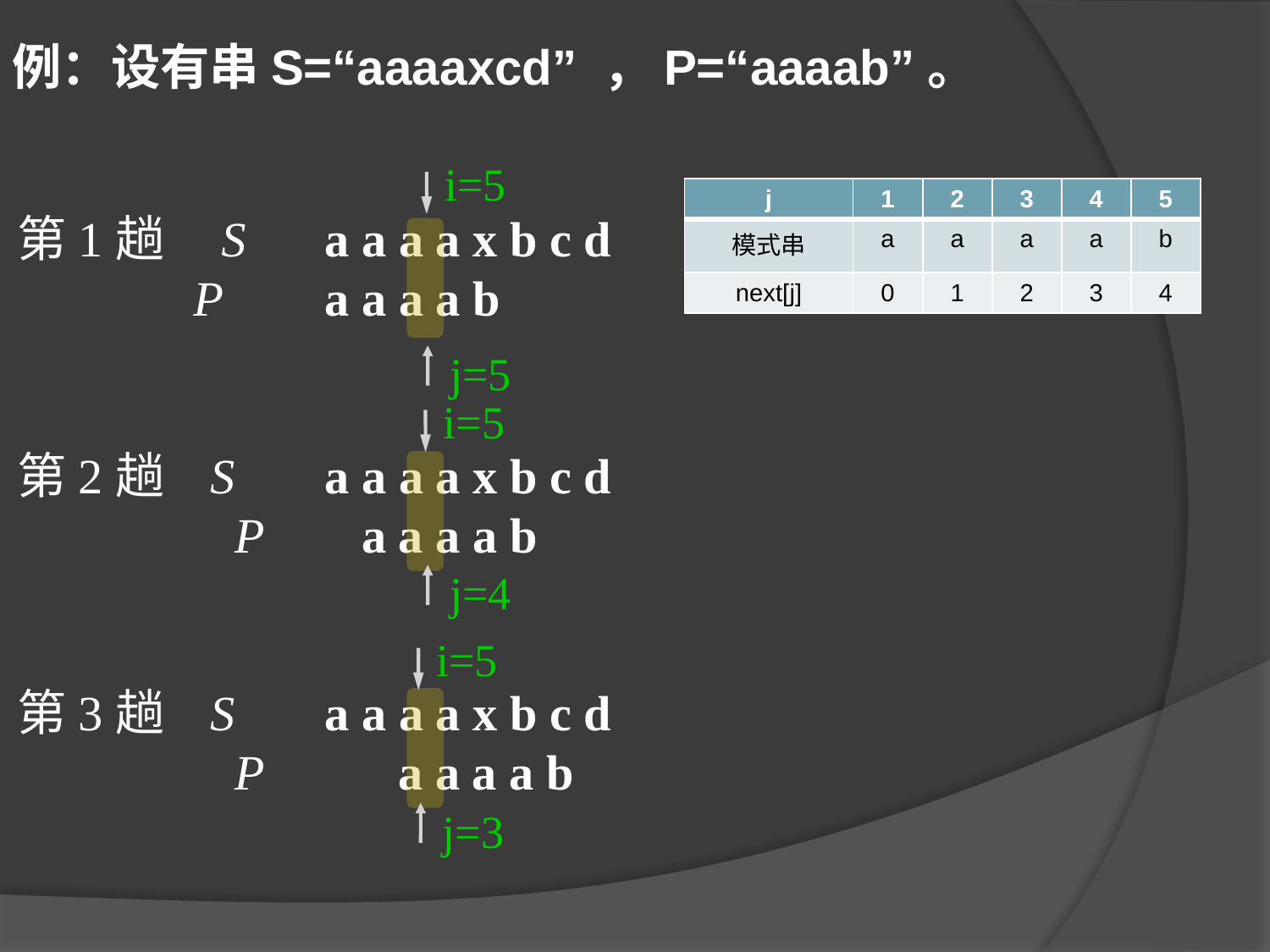

例：设有串S=“aaaaxcd” ，P=“aaaab”。
i=5

j=5

| j | 1 | 2 | 3 | 4 | 5 |
| --- | --- | --- | --- | --- | --- |
| 模式串 | a | a | a | a | b |
| next[j] | 0 | 1 | 2 | 3 | 4 |
第1趟    S	a a a a x b c d
	          P	a a a a b

第2趟   S 	a a a a x b c d
		   P 	   a a a a b

第3趟   S 	a a a a x b c d
		   P 	      a a a a b
i=5

j=4

i=5

j=3